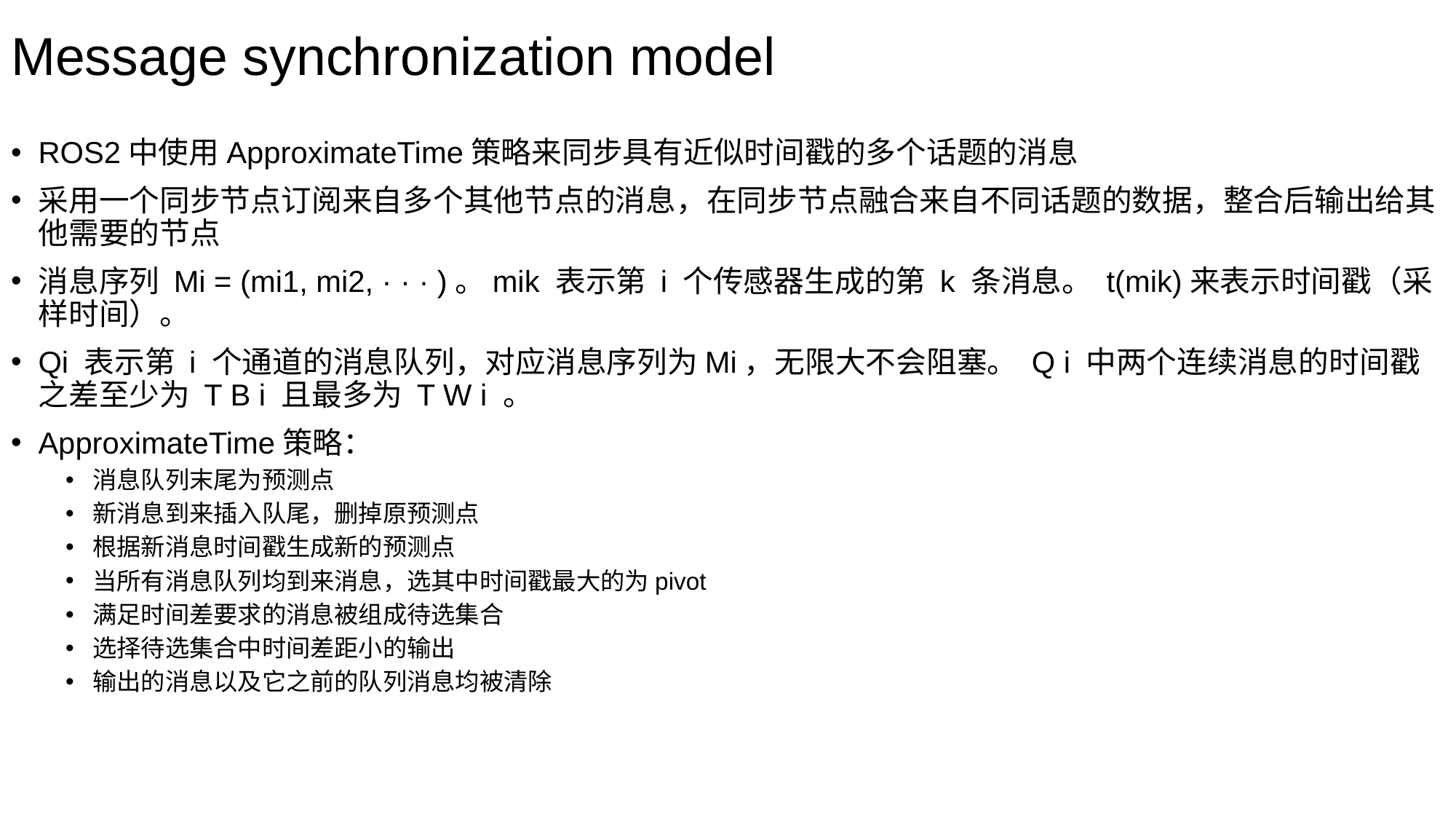

# Message synchronization model
ROS2中使用ApproximateTime策略来同步具有近似时间戳的多个话题的消息
采用一个同步节点订阅来自多个其他节点的消息，在同步节点融合来自不同话题的数据，整合后输出给其他需要的节点
消息序列 Mi = (mi1, mi2, · · · )。mik 表示第 i 个传感器生成的第 k 条消息。 t(mik)来表示时间戳（采样时间）。
Qi 表示第 i 个通道的消息队列，对应消息序列为Mi，无限大不会阻塞。 Q i 中两个连续消息的时间戳之差至少为 T B i 且最多为 T W i 。
ApproximateTime策略：
消息队列末尾为预测点
新消息到来插入队尾，删掉原预测点
根据新消息时间戳生成新的预测点
当所有消息队列均到来消息，选其中时间戳最大的为pivot
满足时间差要求的消息被组成待选集合
选择待选集合中时间差距小的输出
输出的消息以及它之前的队列消息均被清除